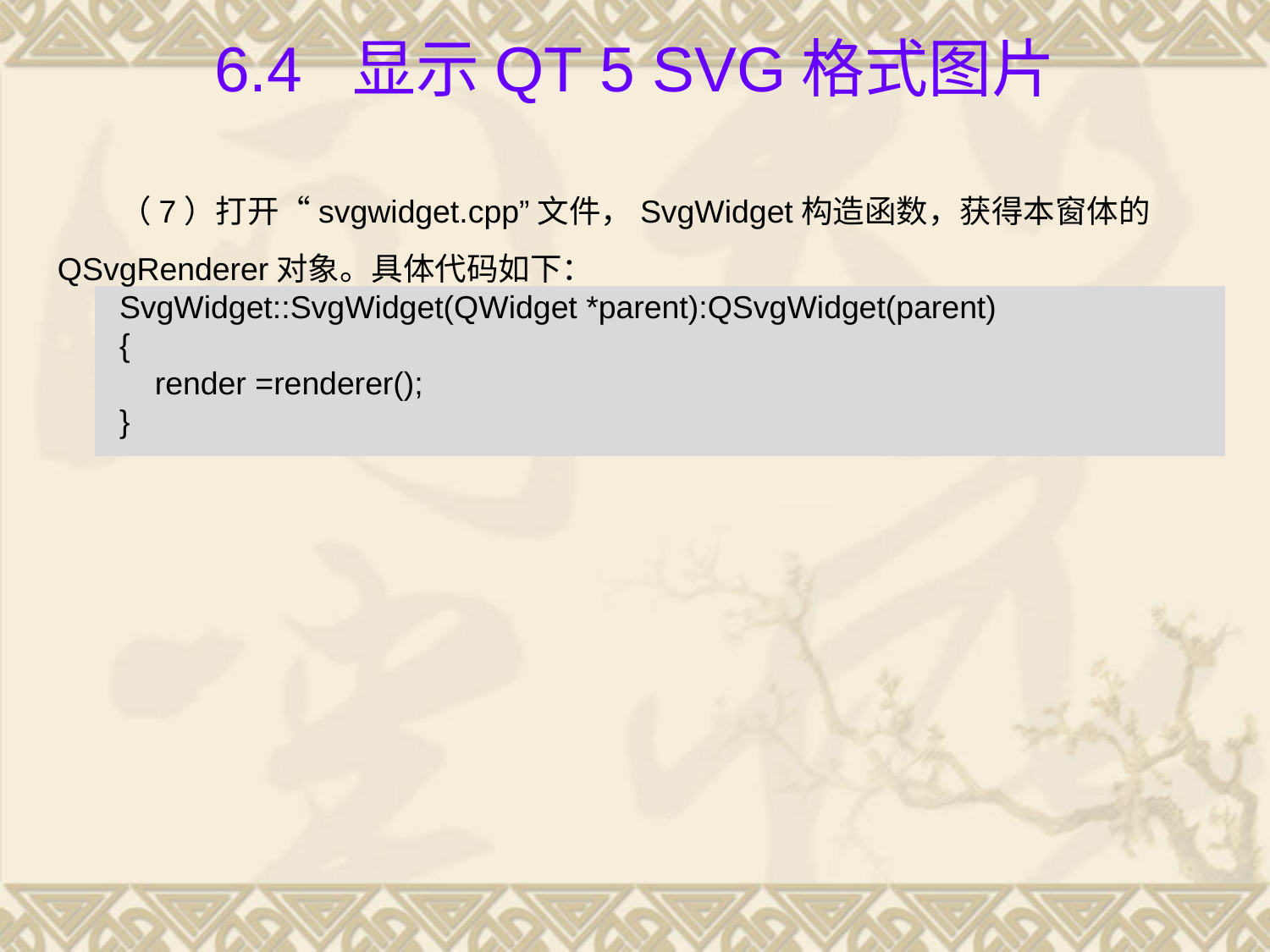

# 6.4  显示Qt 5 SVG格式图片
（7）打开“svgwidget.cpp”文件，SvgWidget构造函数，获得本窗体的QSvgRenderer对象。具体代码如下：
SvgWidget::SvgWidget(QWidget *parent):QSvgWidget(parent)
{
    render =renderer();
}